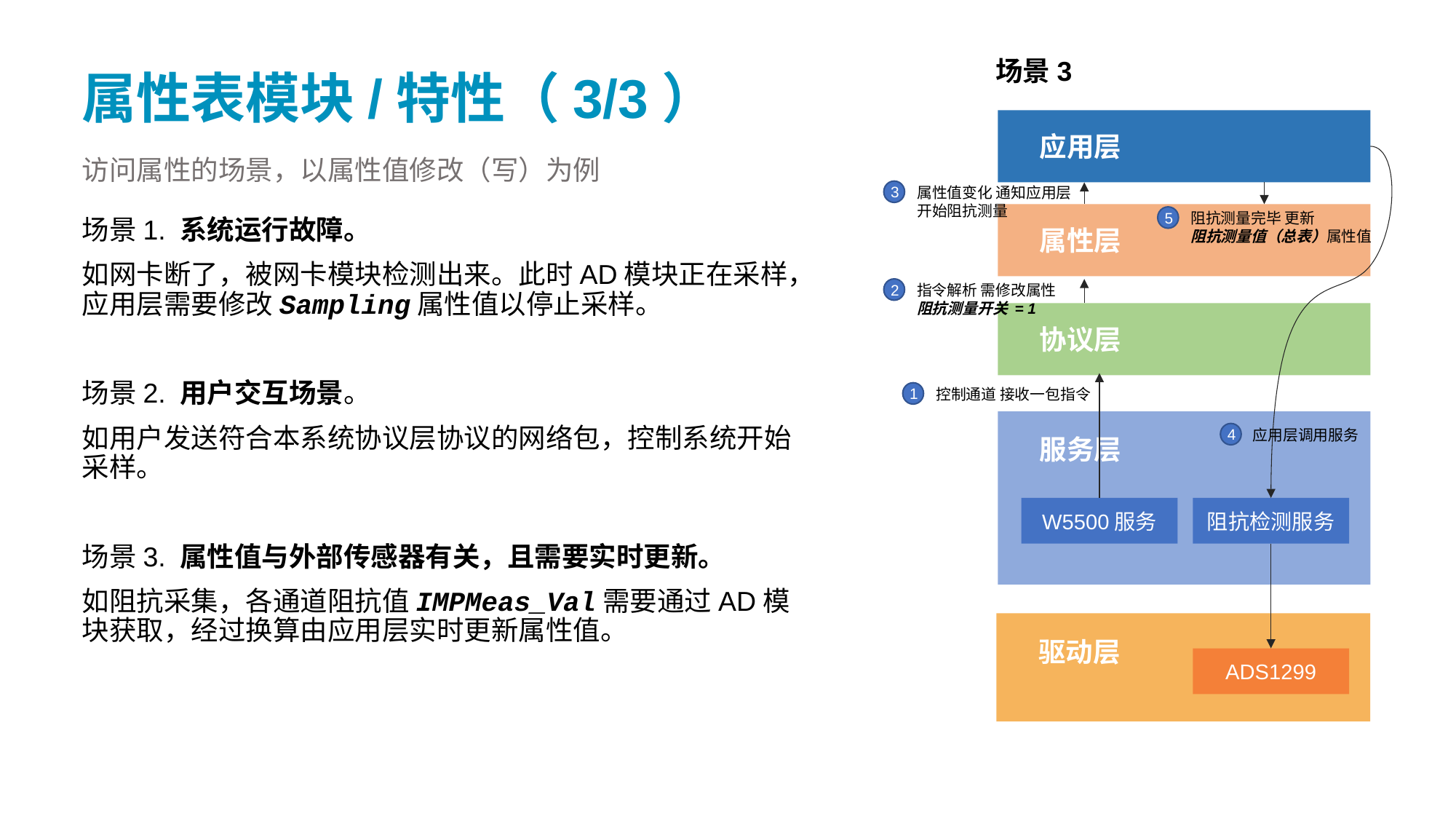

场景3
# 属性表模块/特性（3/3）
    应用层
访问属性的场景，以属性值修改（写）为例

属性值变化 通知应用层
开始阻抗测量
3
阻抗测量完毕 更新
阻抗测量值（总表）属性值
5
    属性层
场景1. 系统运行故障。
如网卡断了，被网卡模块检测出来。此时AD模块正在采样，应用层需要修改Sampling属性值以停止采样。

场景2. 用户交互场景。
如用户发送符合本系统协议层协议的网络包，控制系统开始采样。

场景3. 属性值与外部传感器有关，且需要实时更新。
如阻抗采集，各通道阻抗值IMPMeas_Val需要通过AD模块获取，经过换算由应用层实时更新属性值。

指令解析 需修改属性
阻抗测量开关 = 1
2
    协议层
控制通道 接收一包指令
1
    服务层

应用层调用服务
4
W5500服务
阻抗检测服务
    驱动层

ADS1299